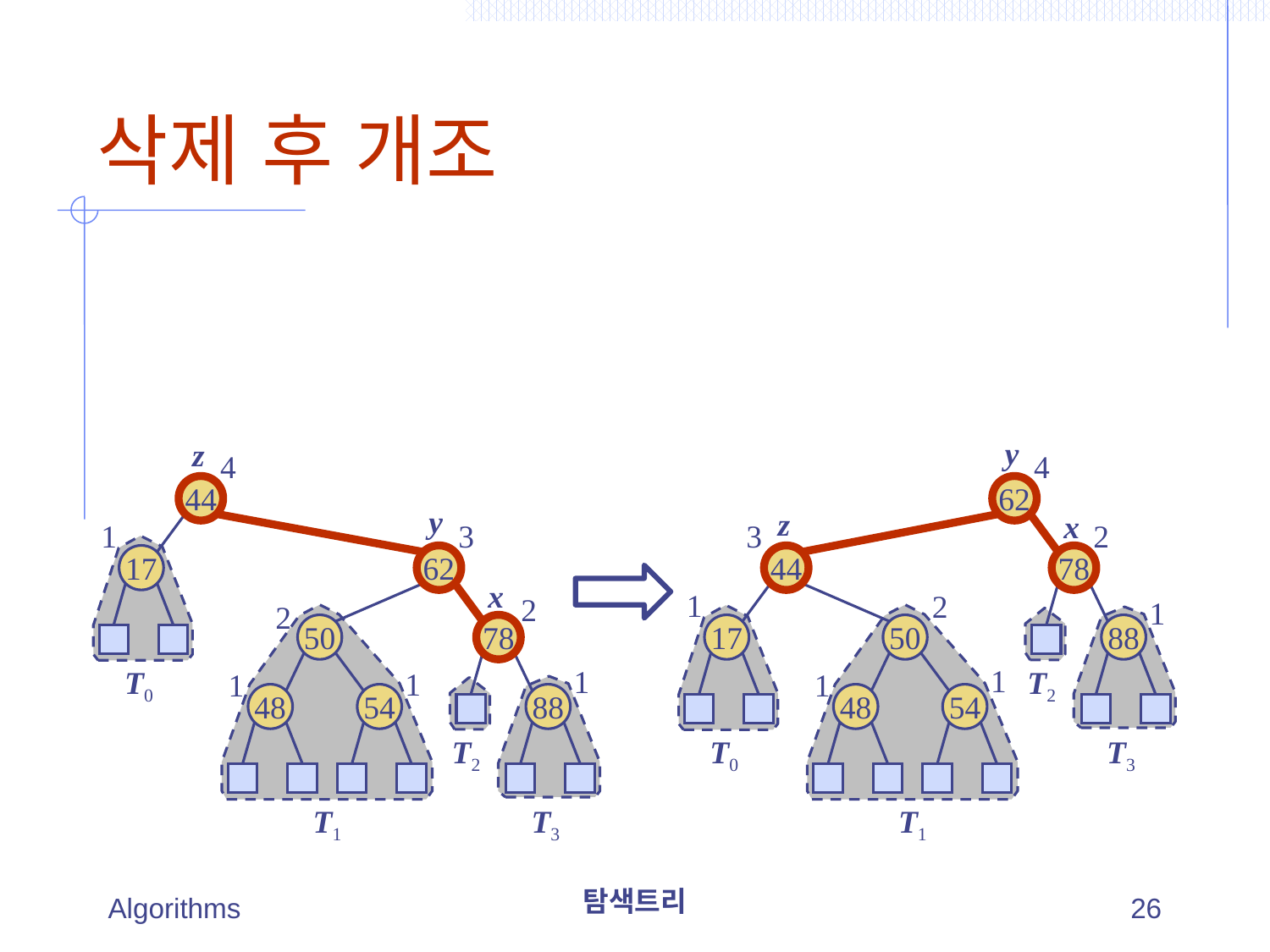

# 삭제 후 개조
y
z
4
4
44
62
y
z
x
1
3
3
2

17
62
44
78
x
1
2
2
1
2

50
78
17
50
88

1
1
1
T0
1
1
T2

48
54
88
48
54

T2
T0
T3

T1
T3
T1
Algorithms
탐색트리
26